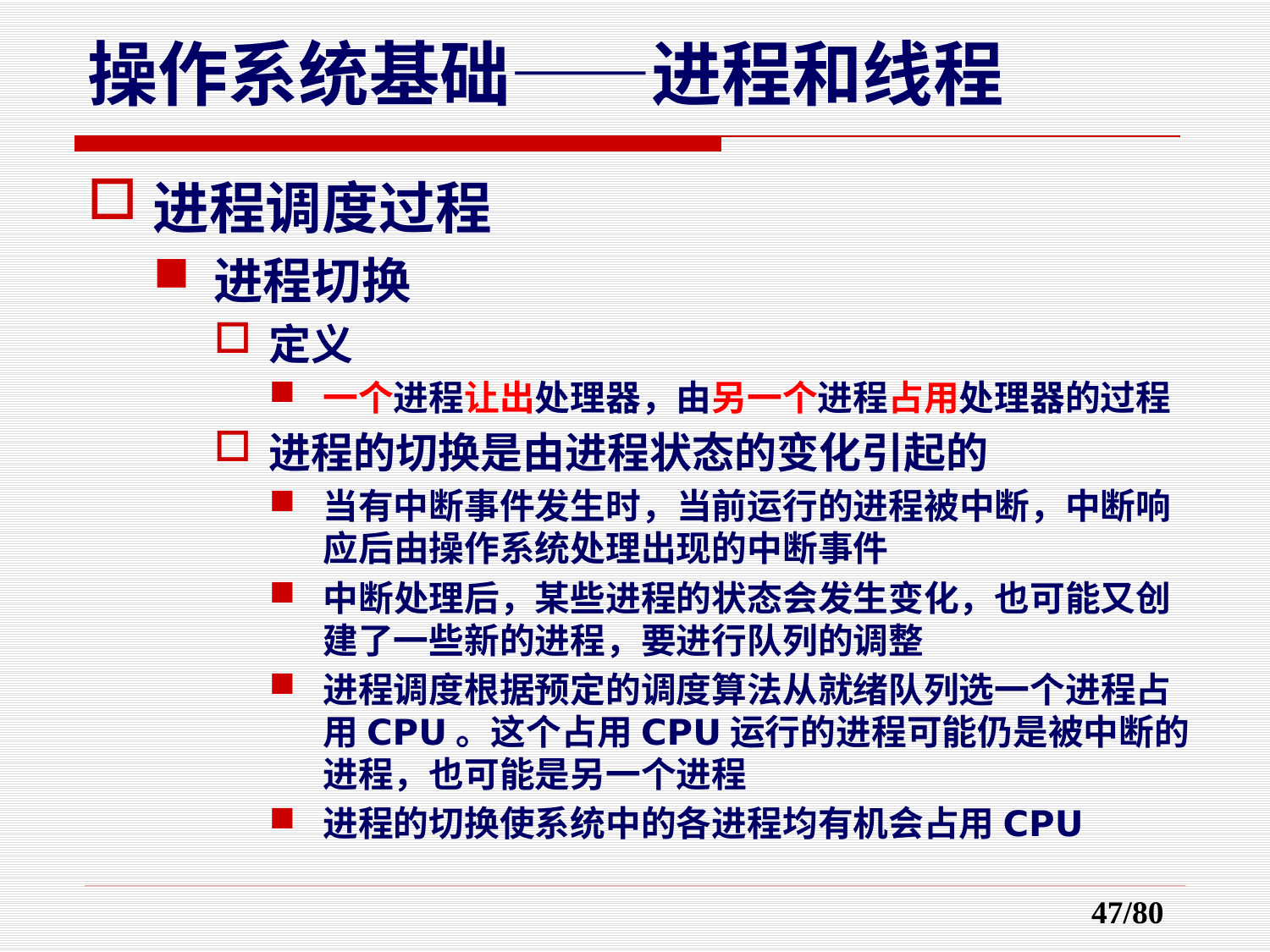

操作系统基础——进程和线程
进程调度过程
进程切换
定义
一个进程让出处理器，由另一个进程占用处理器的过程
进程的切换是由进程状态的变化引起的
当有中断事件发生时，当前运行的进程被中断，中断响应后由操作系统处理出现的中断事件
中断处理后，某些进程的状态会发生变化，也可能又创建了一些新的进程，要进行队列的调整
进程调度根据预定的调度算法从就绪队列选一个进程占用CPU。这个占用CPU运行的进程可能仍是被中断的进程，也可能是另一个进程
进程的切换使系统中的各进程均有机会占用CPU